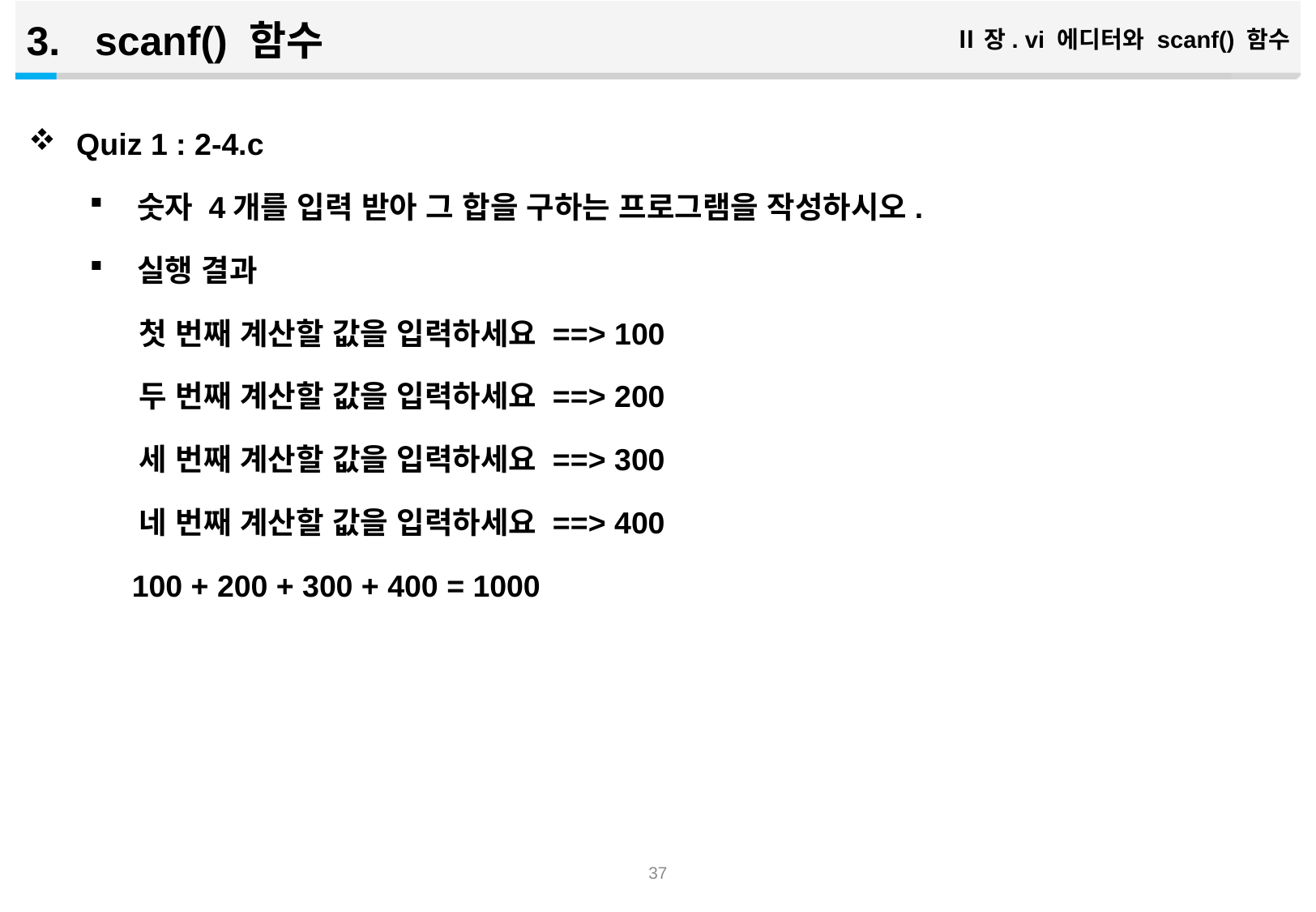

scanf() 함수
Ⅱ장. vi 에디터와 scanf() 함수
Quiz 1 : 2-4.c
숫자 4개를 입력 받아 그 합을 구하는 프로그램을 작성하시오.
실행 결과
     첫 번째 계산할 값을 입력하세요 ==> 100
     두 번째 계산할 값을 입력하세요 ==> 200
     세 번째 계산할 값을 입력하세요 ==> 300
     네 번째 계산할 값을 입력하세요 ==> 400
     100 + 200 + 300 + 400 = 1000

37